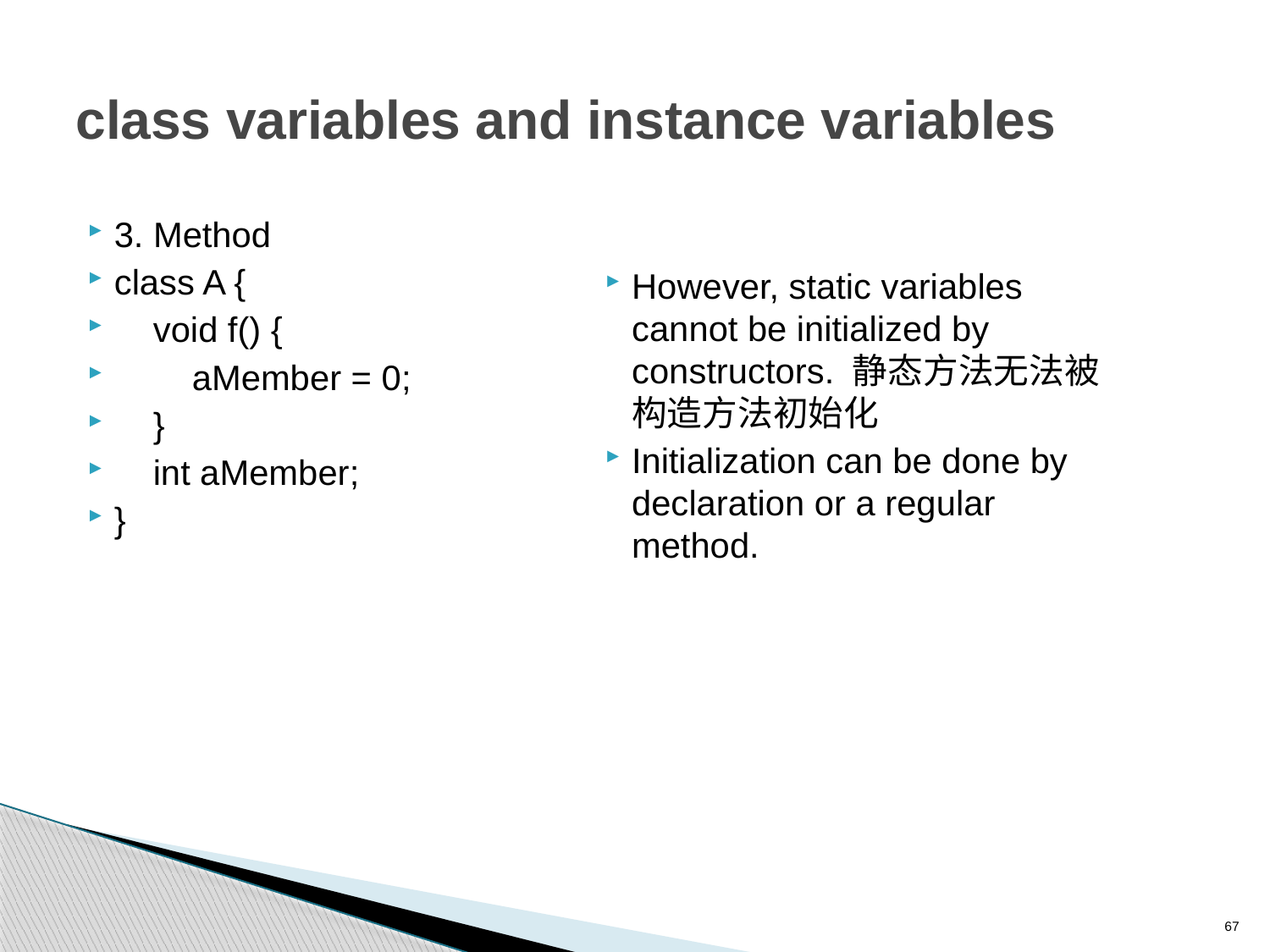

# class variables and instance variables
3. Method
class A {
    void f() {
        aMember = 0;
    }
    int aMember;
}

However, static variables cannot be initialized by constructors. 静态方法无法被构造方法初始化
Initialization can be done by declaration or a regular method.

67